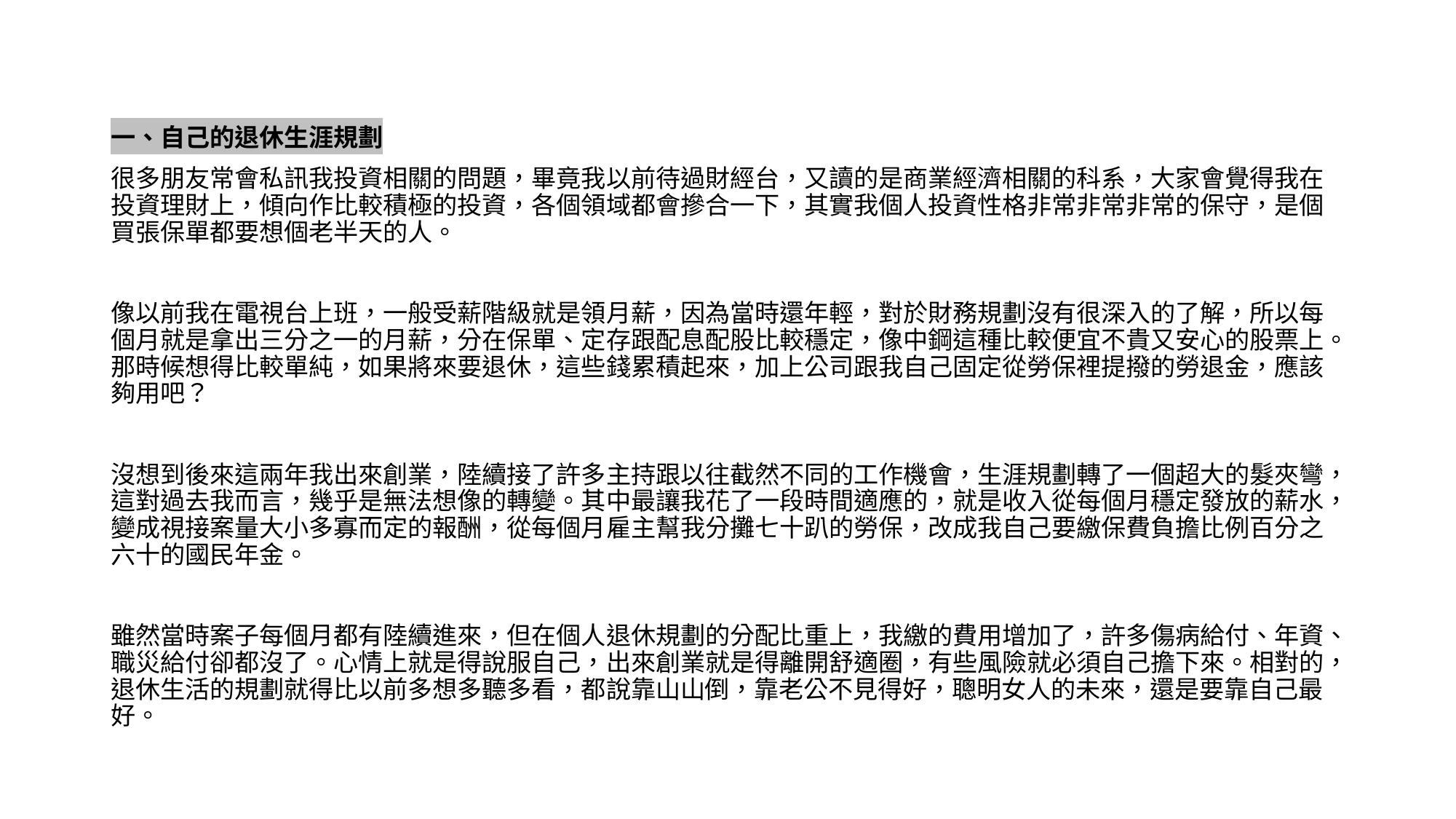

一、自己的退休生涯規劃
很多朋友常會私訊我投資相關的問題，畢竟我以前待過財經台，又讀的是商業經濟相關的科系，大家會覺得我在投資理財上，傾向作比較積極的投資，各個領域都會摻合一下，其實我個人投資性格非常非常非常的保守，是個買張保單都要想個老半天的人。

像以前我在電視台上班，一般受薪階級就是領月薪，因為當時還年輕，對於財務規劃沒有很深入的了解，所以每個月就是拿出三分之一的月薪，分在保單、定存跟配息配股比較穩定，像中鋼這種比較便宜不貴又安心的股票上。那時候想得比較單純，如果將來要退休，這些錢累積起來，加上公司跟我自己固定從勞保裡提撥的勞退金，應該夠用吧？

沒想到後來這兩年我出來創業，陸續接了許多主持跟以往截然不同的工作機會，生涯規劃轉了一個超大的髮夾彎，這對過去我而言，幾乎是無法想像的轉變。其中最讓我花了一段時間適應的，就是收入從每個月穩定發放的薪水，變成視接案量大小多寡而定的報酬，從每個月雇主幫我分攤七十趴的勞保，改成我自己要繳保費負擔比例百分之六十的國民年金。

雖然當時案子每個月都有陸續進來，但在個人退休規劃的分配比重上，我繳的費用增加了，許多傷病給付、年資、職災給付卻都沒了。心情上就是得說服自己，出來創業就是得離開舒適圈，有些風險就必須自己擔下來。相對的，退休生活的規劃就得比以前多想多聽多看，都說靠山山倒，靠老公不見得好，聰明女人的未來，還是要靠自己最好。